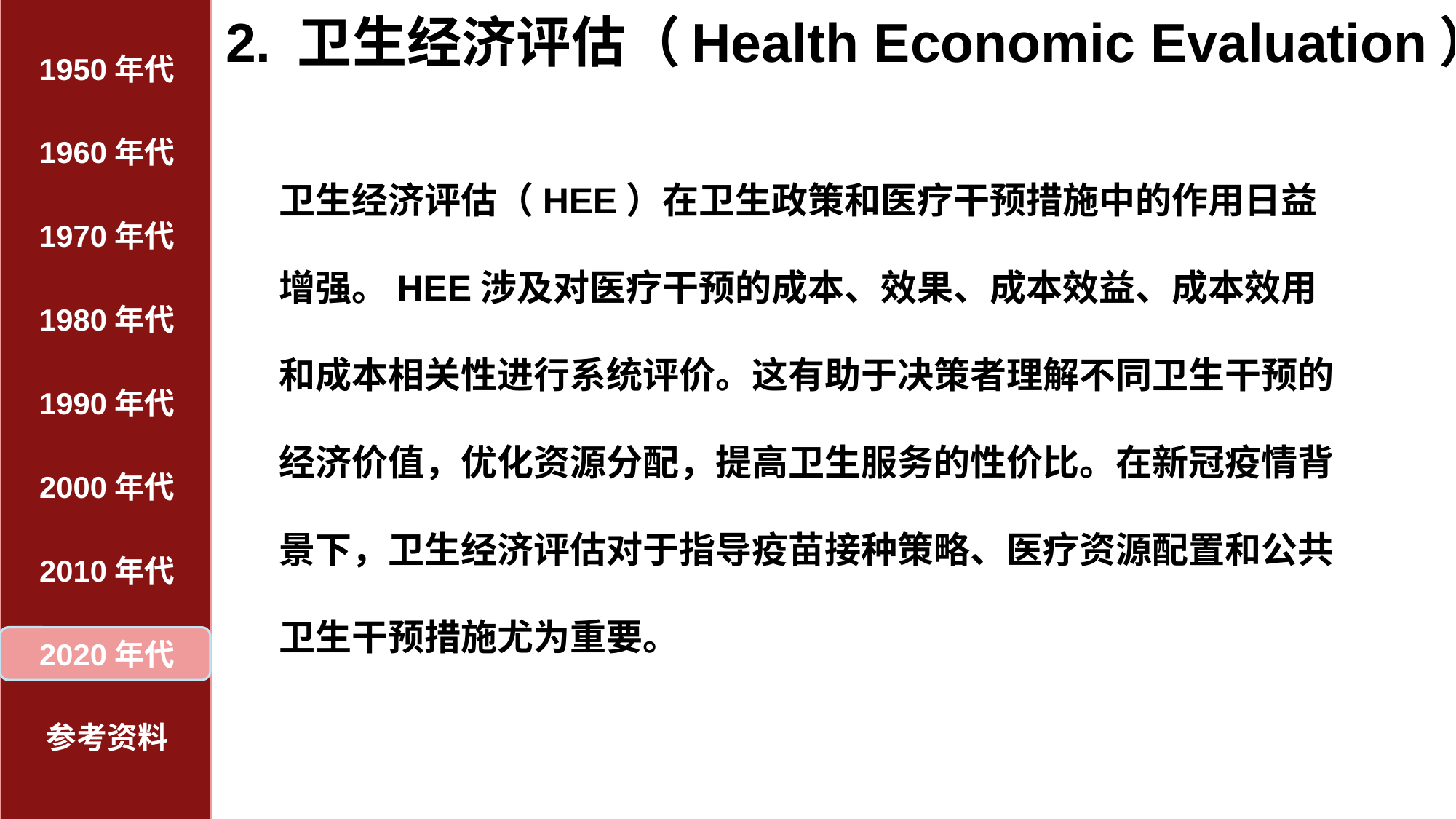

# 2. 卫生经济评估（Health Economic Evaluation）：

1950年代
1960年代
卫生经济评估（HEE）在卫生政策和医疗干预措施中的作用日益增强。HEE涉及对医疗干预的成本、效果、成本效益、成本效用和成本相关性进行系统评价。这有助于决策者理解不同卫生干预的经济价值，优化资源分配，提高卫生服务的性价比。在新冠疫情背景下，卫生经济评估对于指导疫苗接种策略、医疗资源配置和公共卫生干预措施尤为重要。
1970年代
1980年代

1990年代

2000年代
2010年代

2020年代
参考资料